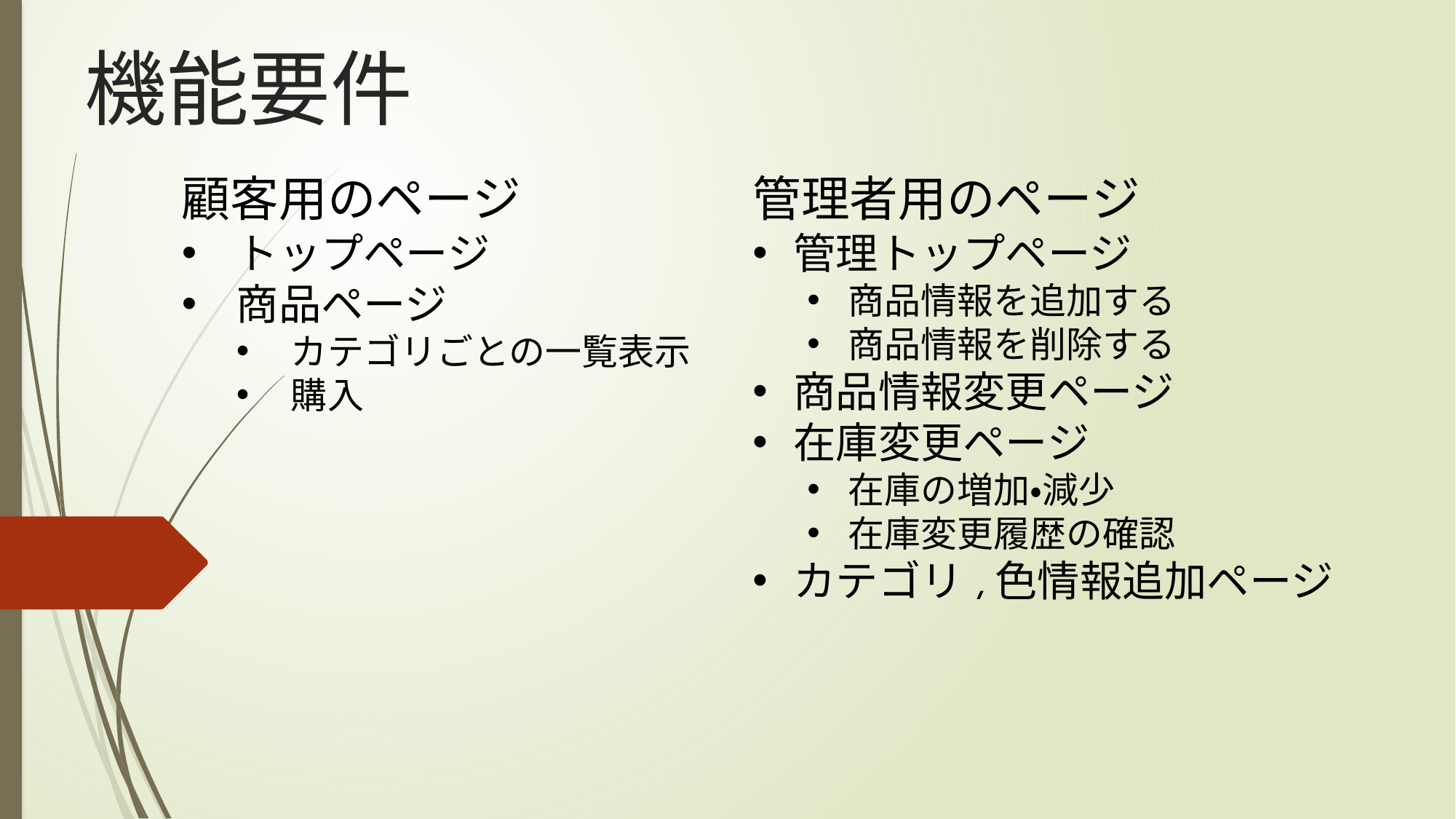

# 機能要件
管理者用のページ
管理トップページ
商品情報を追加する
商品情報を削除する
商品情報変更ページ
在庫変更ページ
在庫の増加・減少
在庫変更履歴の確認
カテゴリ,色情報追加ページ

顧客用のページ
トップページ
商品ページ
カテゴリごとの一覧表示
購入